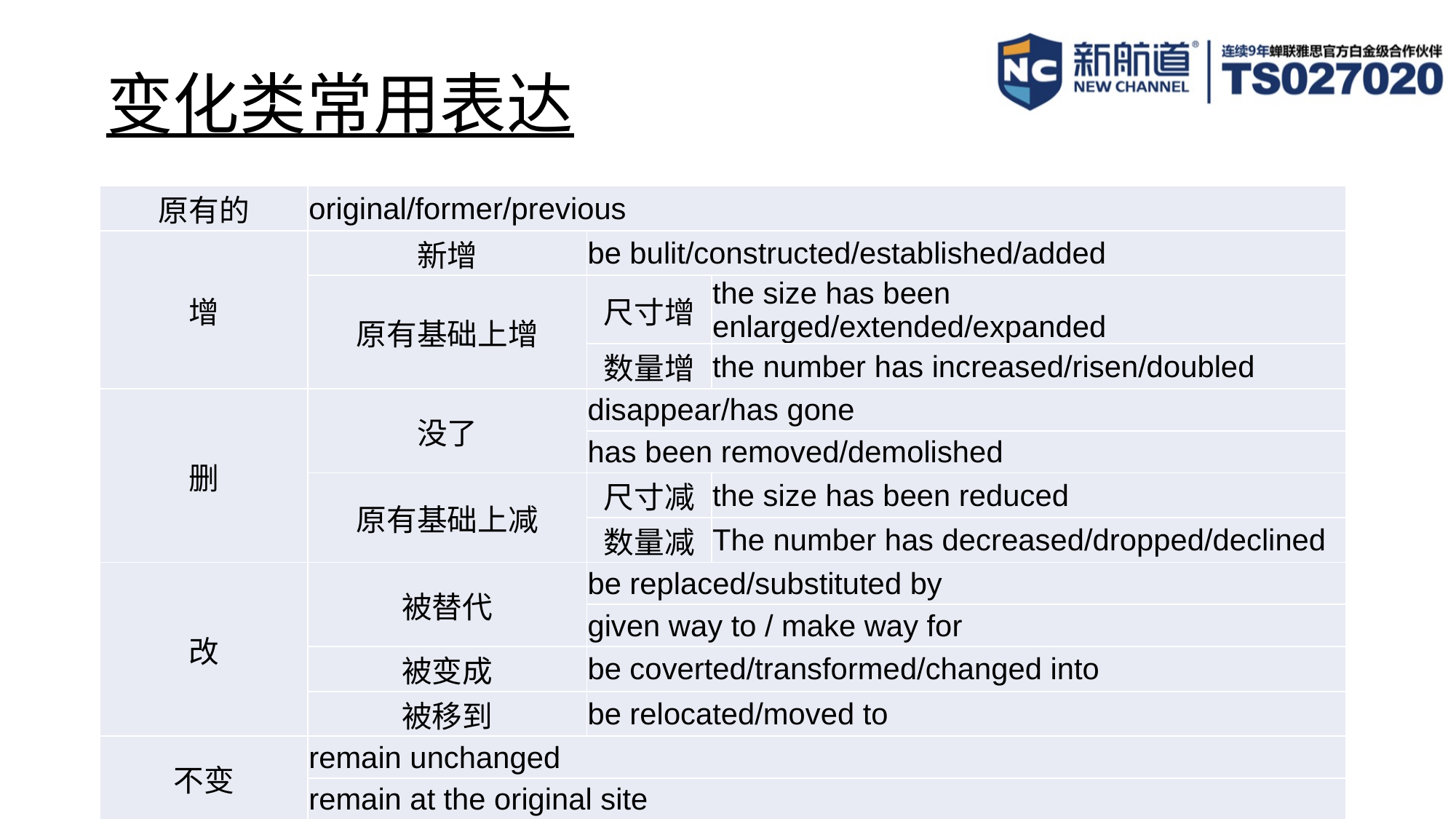

# 变化类常用表达
| 原有的 | original/former/previous |  |  |
| --- | --- | --- | --- |
| 增 | 新增 | be bulit/constructed/established/added |  |
|  | 原有基础上增 | 尺寸增 | the size has been enlarged/extended/expanded |
|  |  | 数量增 | the number has increased/risen/doubled |
| 删 | 没了 | disappear/has gone |  |
|  |  | has been removed/demolished |  |
|  | 原有基础上减 | 尺寸减 | the size has been reduced |
|  |  | 数量减 | The number has decreased/dropped/declined |
| 改 | 被替代 | be replaced/substituted by |  |
|  |  | given way to / make way for |  |
|  | 被变成 | be coverted/transformed/changed into |  |
|  | 被移到 | be relocated/moved to |  |
| 不变 | remain unchanged |  |  |
|  | remain at the original site |  |  |